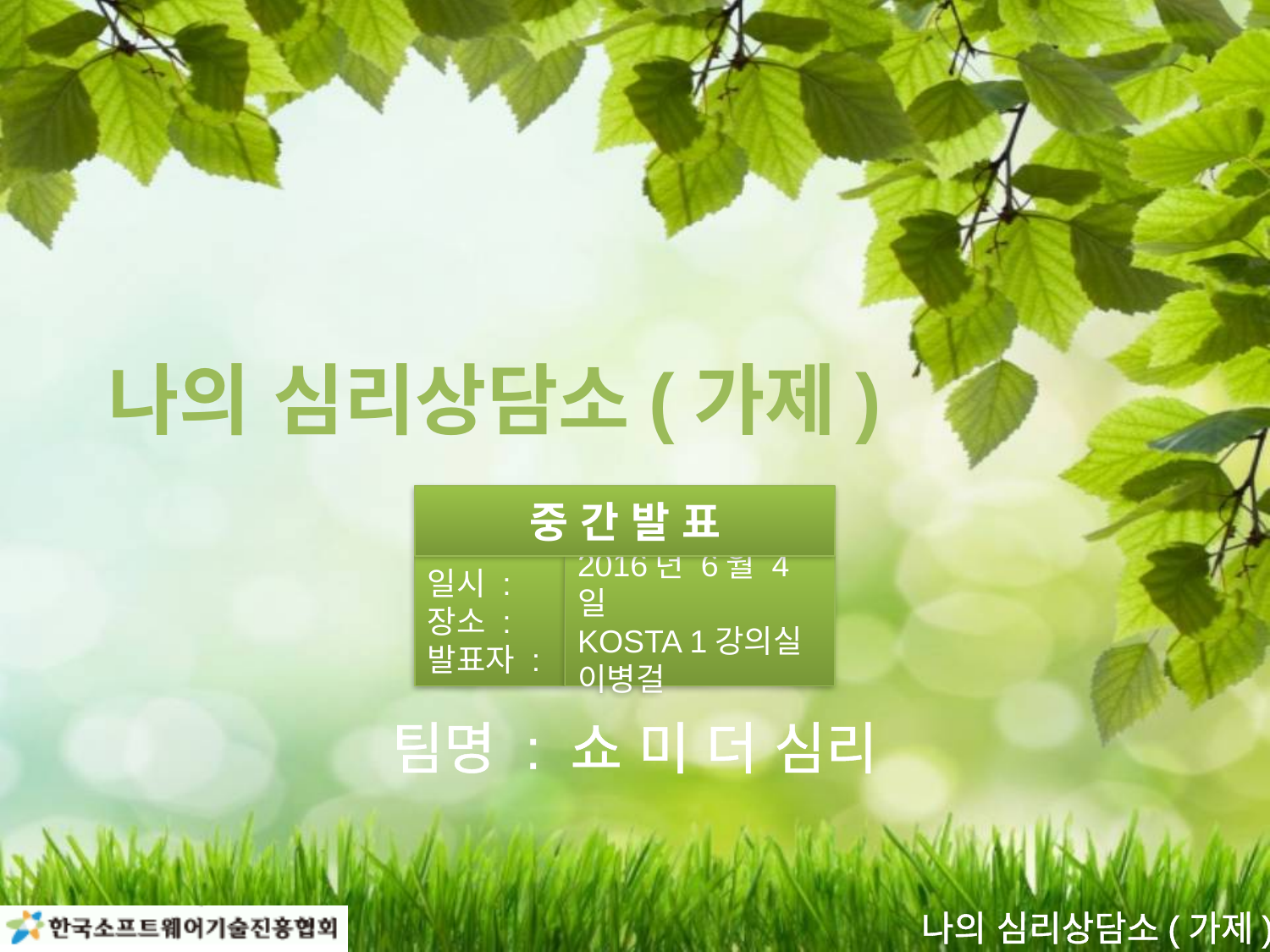

# 나의 심리상담소(가제)
중 간 발 표
일시 :
장소 :
발표자 :
2016년 6월 4일
KOSTA 1강의실
이병걸
팀명 : 쇼 미 더 심리